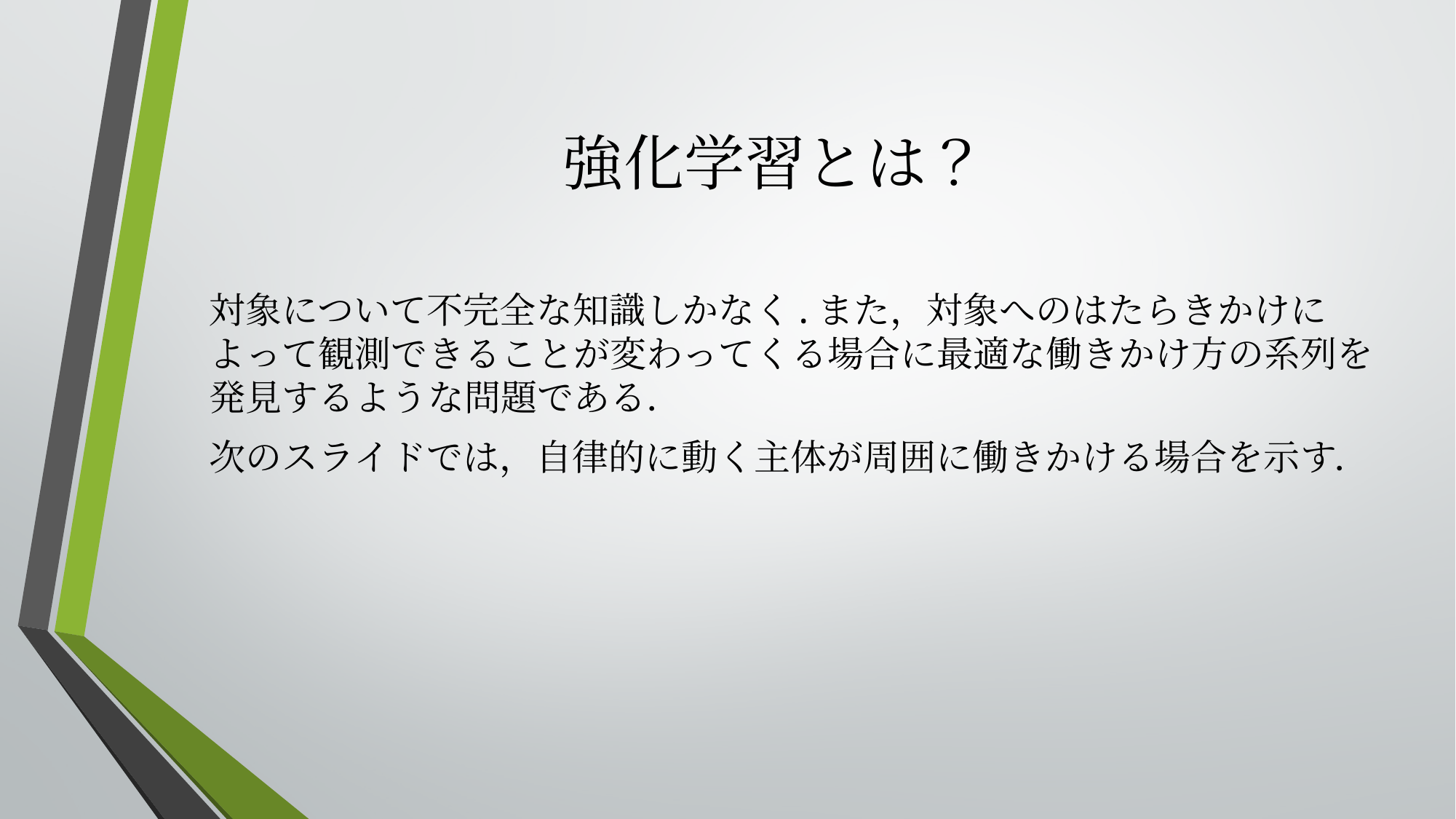

# 強化学習とは？
対象について不完全な知識しかなく.また，対象へのはたらきかけによって観測できることが変わってくる場合に最適な働きかけ方の系列を発見するような問題である．
次のスライドでは，自律的に動く主体が周囲に働きかける場合を示す．